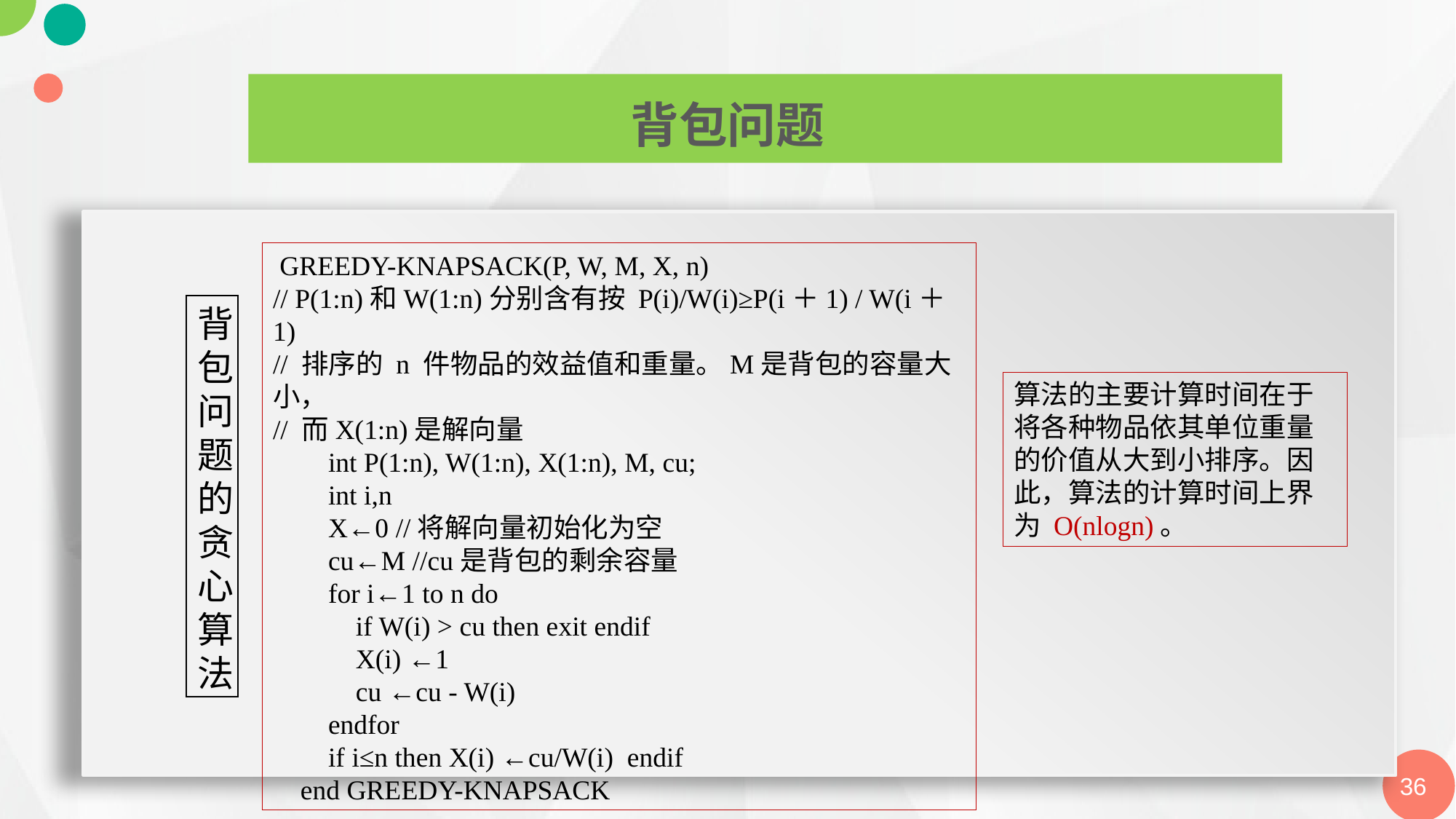

背包问题
 GREEDY-KNAPSACK(P, W, M, X, n)
// P(1:n)和W(1:n)分别含有按 P(i)/W(i)≥P(i＋1) / W(i＋1)
// 排序的 n 件物品的效益值和重量。M是背包的容量大小，
// 而X(1:n)是解向量
        int P(1:n), W(1:n), X(1:n), M, cu;
        int i,n
        X←0 //将解向量初始化为空
        cu←M //cu是背包的剩余容量
        for i←1 to n do
            if W(i) > cu then exit endif
            X(i) ←1
            cu ←cu - W(i)
        endfor
        if i≤n then X(i) ←cu/W(i)  endif
    end GREEDY-KNAPSACK
背包问题的贪心算法
算法的主要计算时间在于将各种物品依其单位重量的价值从大到小排序。因此，算法的计算时间上界为 O(nlogn)。